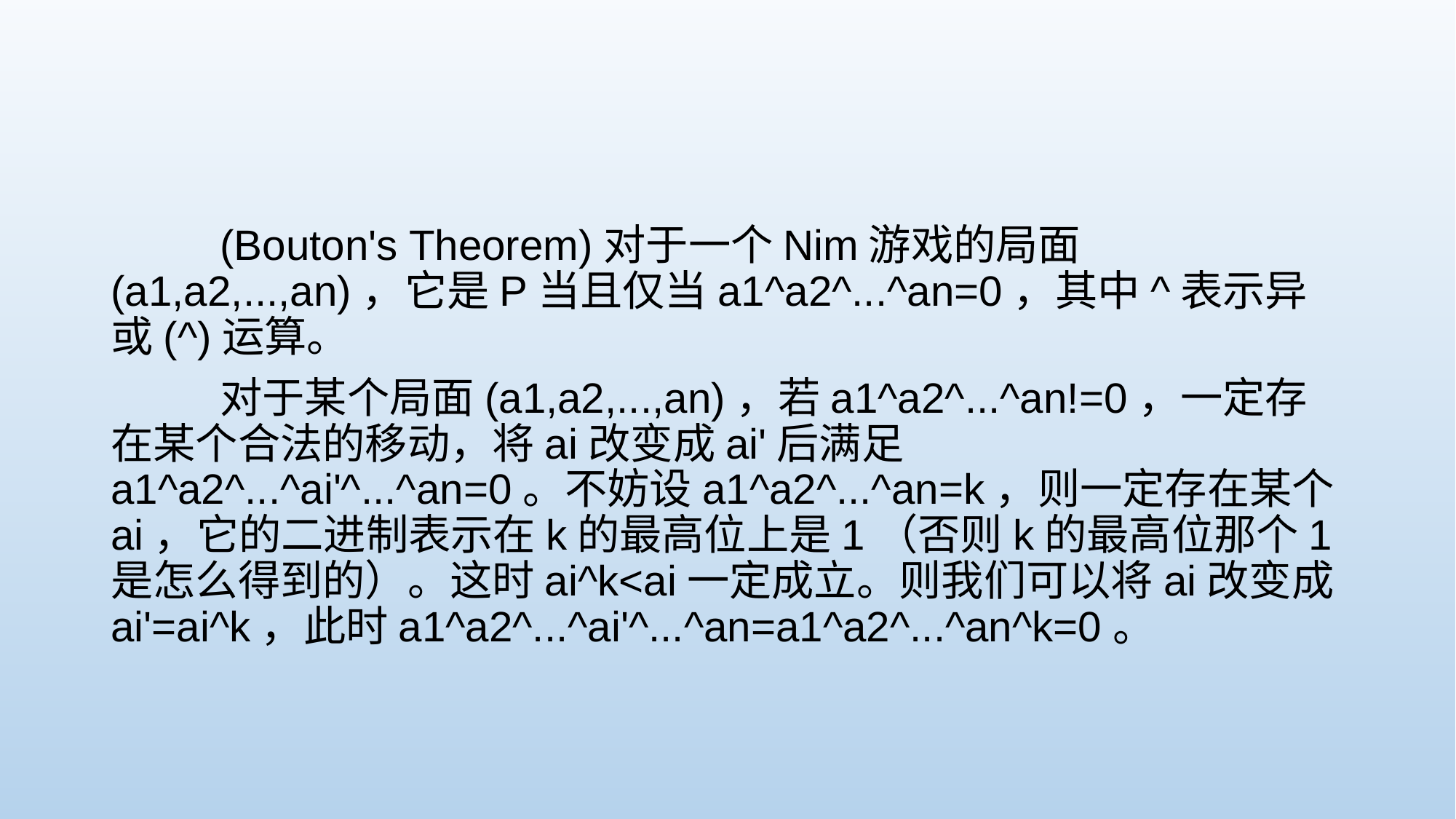

(Bouton's Theorem)对于一个Nim游戏的局面(a1,a2,...,an)，它是P当且仅当a1^a2^...^an=0，其中^表示异或(^)运算。
	对于某个局面(a1,a2,...,an)，若a1^a2^...^an!=0，一定存在某个合法的移动，将ai改变成ai'后满足a1^a2^...^ai'^...^an=0。不妨设a1^a2^...^an=k，则一定存在某个ai，它的二进制表示在k的最高位上是1（否则k的最高位那个1是怎么得到的）。这时ai^k<ai一定成立。则我们可以将ai改变成ai'=ai^k，此时a1^a2^...^ai'^...^an=a1^a2^...^an^k=0。